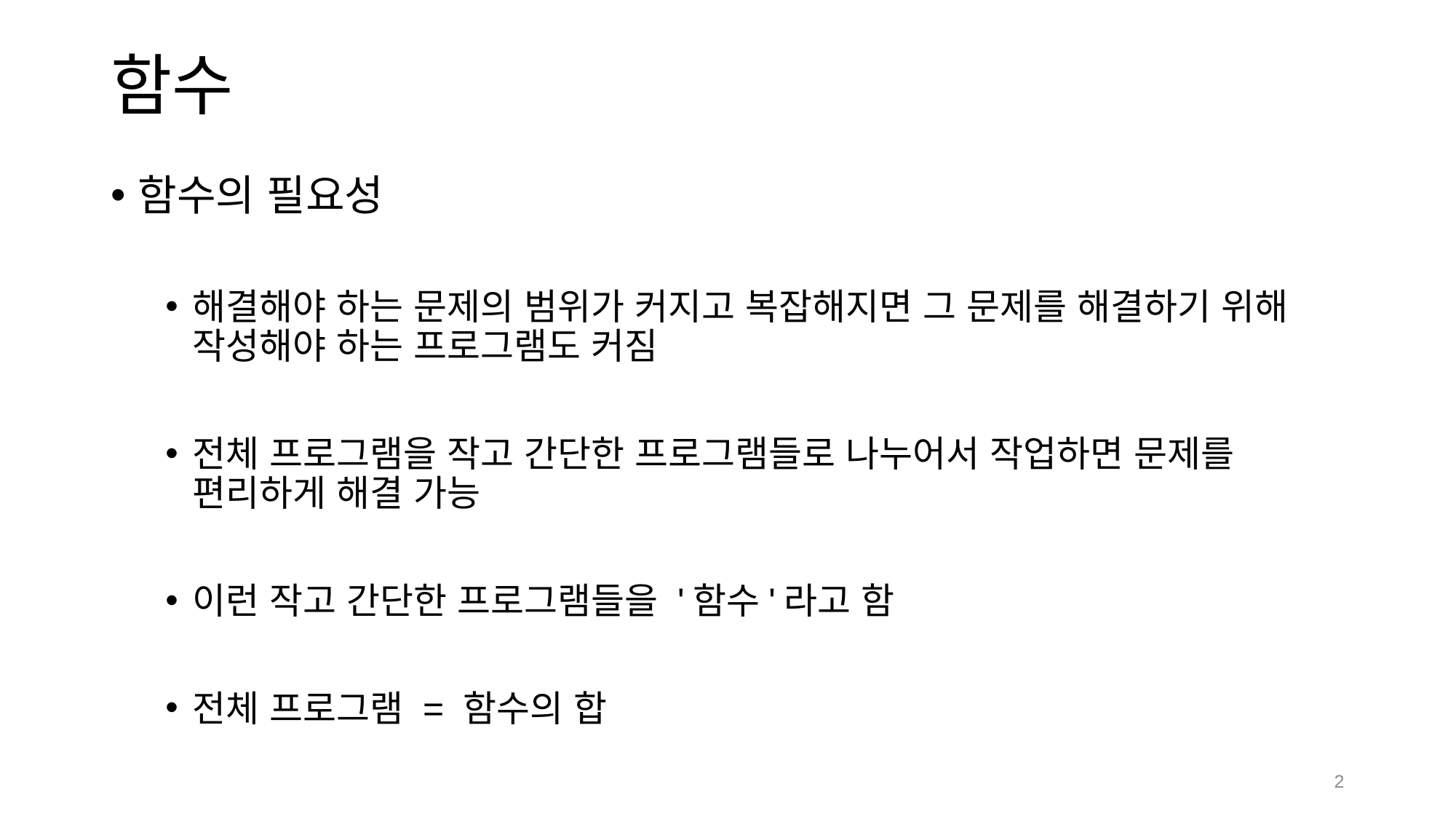

# 함수
함수의 필요성

해결해야 하는 문제의 범위가 커지고 복잡해지면 그 문제를 해결하기 위해 작성해야 하는 프로그램도 커짐

전체 프로그램을 작고 간단한 프로그램들로 나누어서 작업하면 문제를 편리하게 해결 가능

이런 작고 간단한 프로그램들을 '함수'라고 함

전체 프로그램 = 함수의 합
2